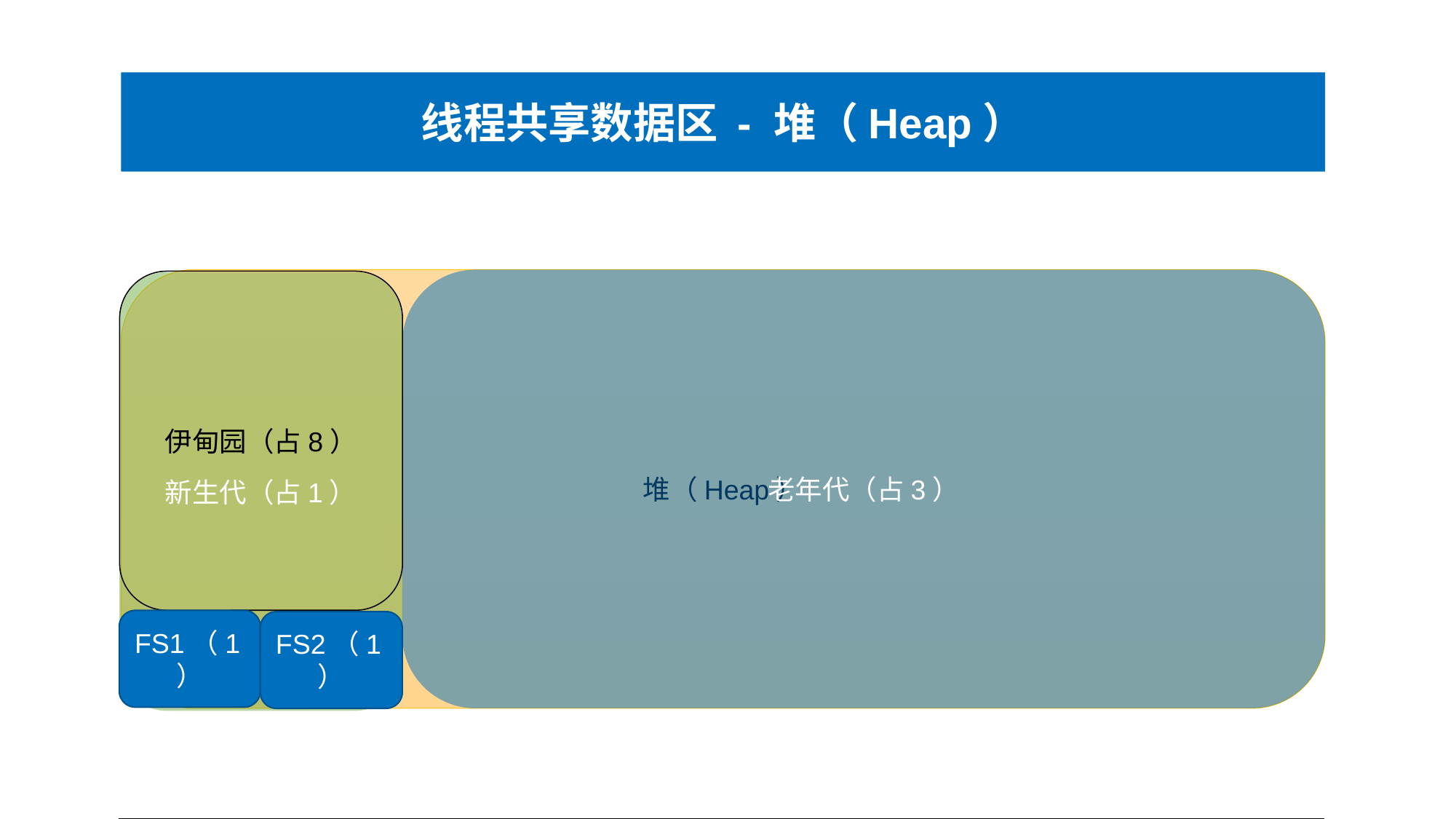

线程共享数据区 - 堆（Heap）
堆（Heap）
老年代（占3）
伊甸园（占8）
新生代（占1）
FS1（1）
FS2（1）
堆（Heap）
新生代 : 老年代 = 1 : 3
新生代
伊甸园 : 幸存者区域1 :  幸存者区域2 = 8 : 1 : 1